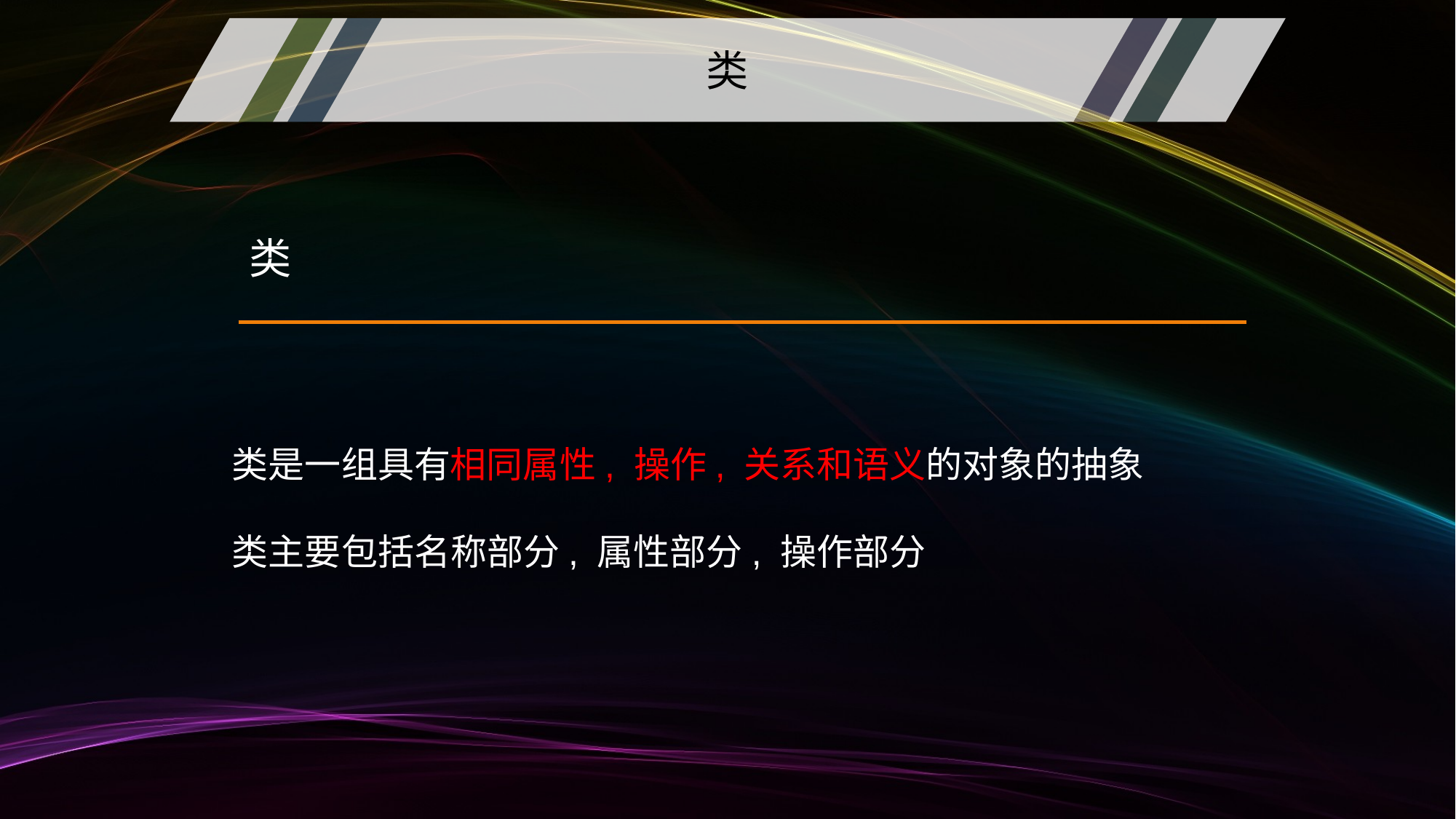

类
类
类是一组具有相同属性, 操作, 关系和语义的对象的抽象

类主要包括名称部分, 属性部分, 操作部分

13